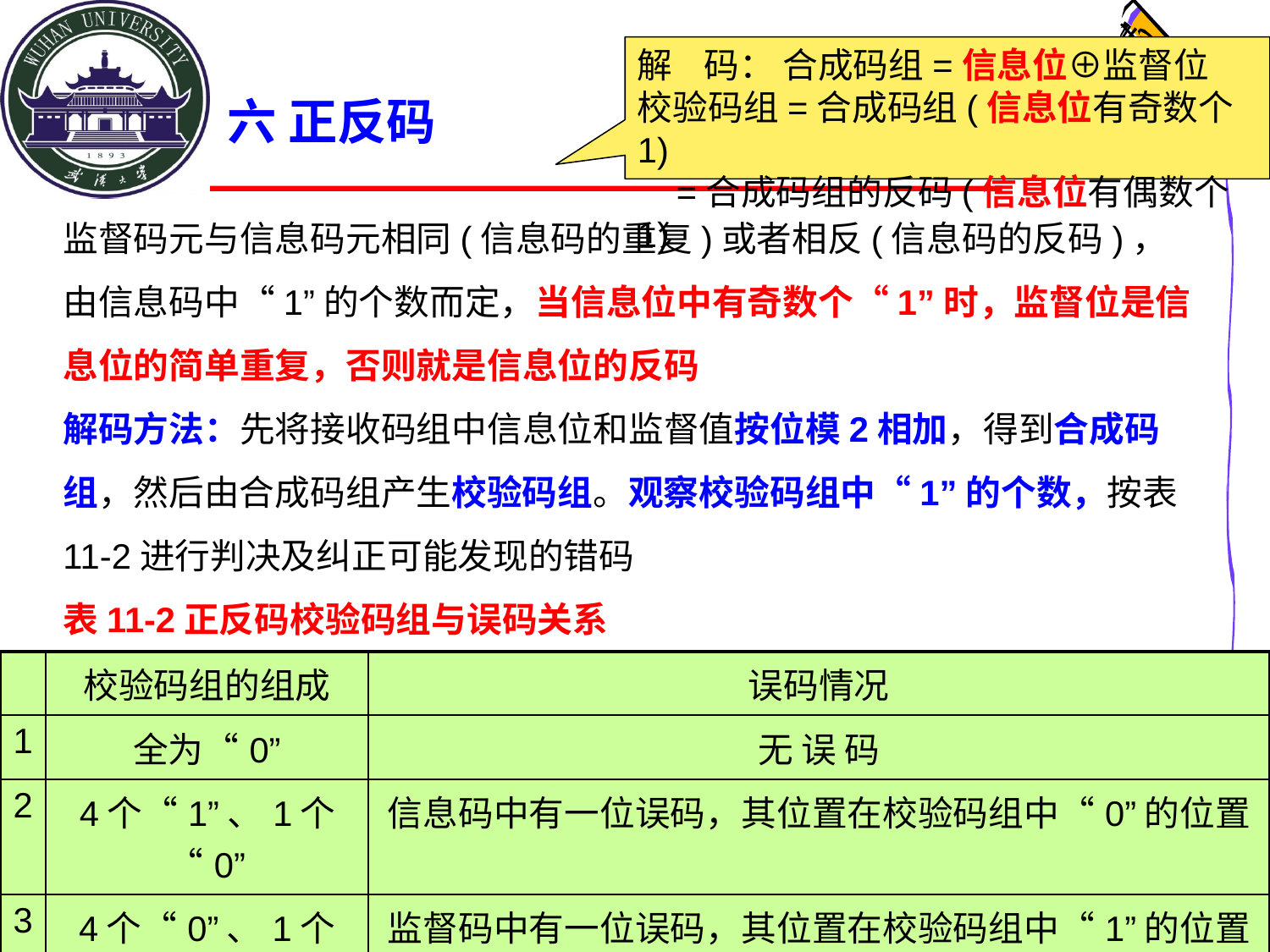

解    码： 合成码组=信息位⊕监督位
校验码组=合成码组(信息位有奇数个1)
    =合成码组的反码(信息位有偶数个1)
# 六 正反码
监督码元与信息码元相同(信息码的重复)或者相反(信息码的反码)，由信息码中“1”的个数而定，当信息位中有奇数个“1”时，监督位是信息位的简单重复，否则就是信息位的反码
解码方法：先将接收码组中信息位和监督值按位模2相加，得到合成码组，然后由合成码组产生校验码组。观察校验码组中“1”的个数，按表11-2进行判决及纠正可能发现的错码
表11-2正反码校验码组与误码关系
|  | 校验码组的组成 | 误码情况 |
| --- | --- | --- |
| 1 | 全为“0” | 无 误 码 |
| 2 | 4个“1”、1个“0” | 信息码中有一位误码，其位置在校验码组中“0”的位置 |
| 3 | 4个“0”、1个“1” | 监督码中有一位误码，其位置在校验码组中“1”的位置 |
| 4 | 其它组成 | 误码多于1个 |